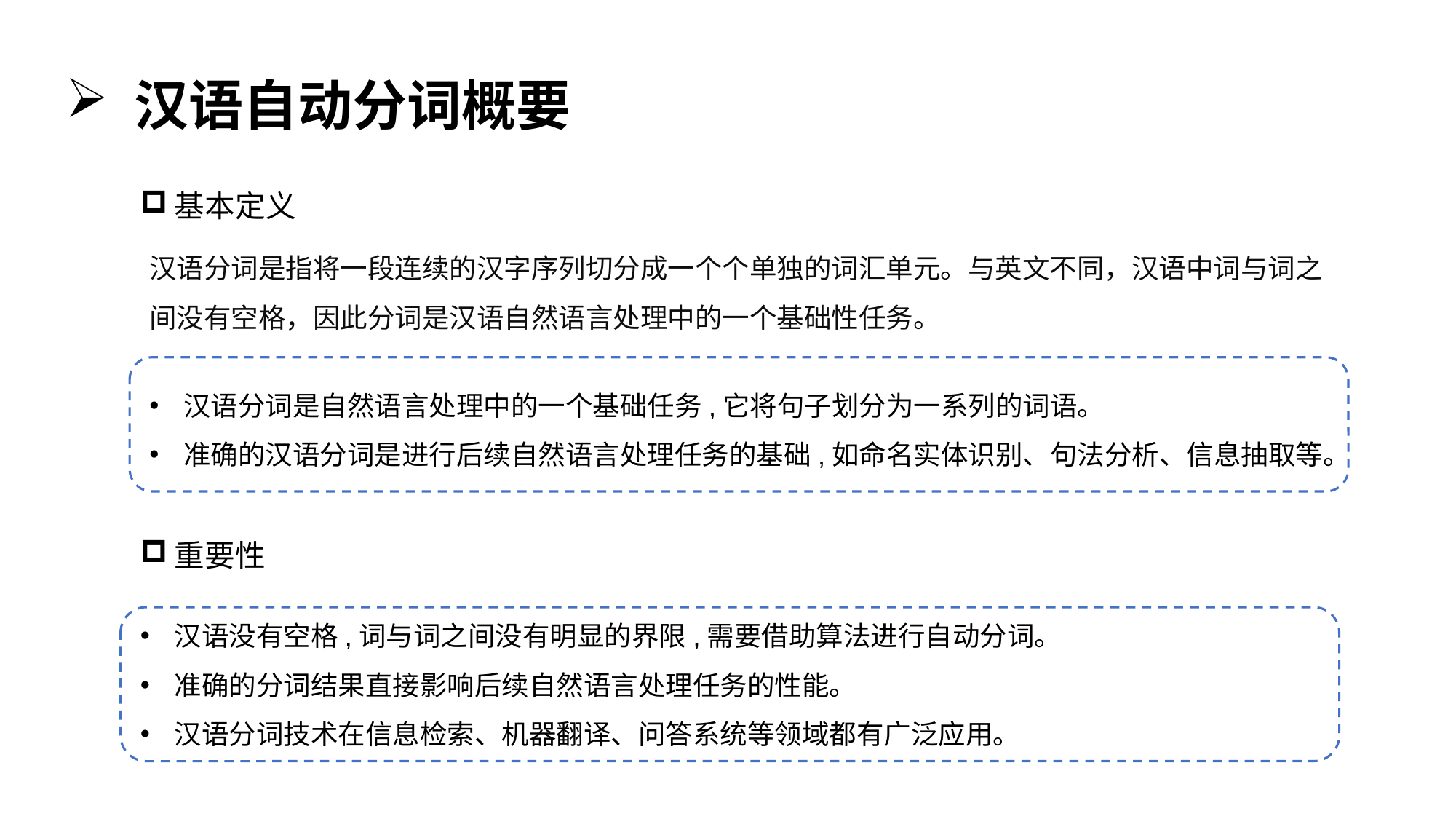

汉语自动分词概要
基本定义
汉语分词是指将一段连续的汉字序列切分成一个个单独的词汇单元。与英文不同，汉语中词与词之间没有空格，因此分词是汉语自然语言处理中的一个基础性任务。

汉语分词是自然语言处理中的一个基础任务,它将句子划分为一系列的词语。
准确的汉语分词是进行后续自然语言处理任务的基础,如命名实体识别、句法分析、信息抽取等。
重要性
汉语没有空格,词与词之间没有明显的界限,需要借助算法进行自动分词。
准确的分词结果直接影响后续自然语言处理任务的性能。
汉语分词技术在信息检索、机器翻译、问答系统等领域都有广泛应用。